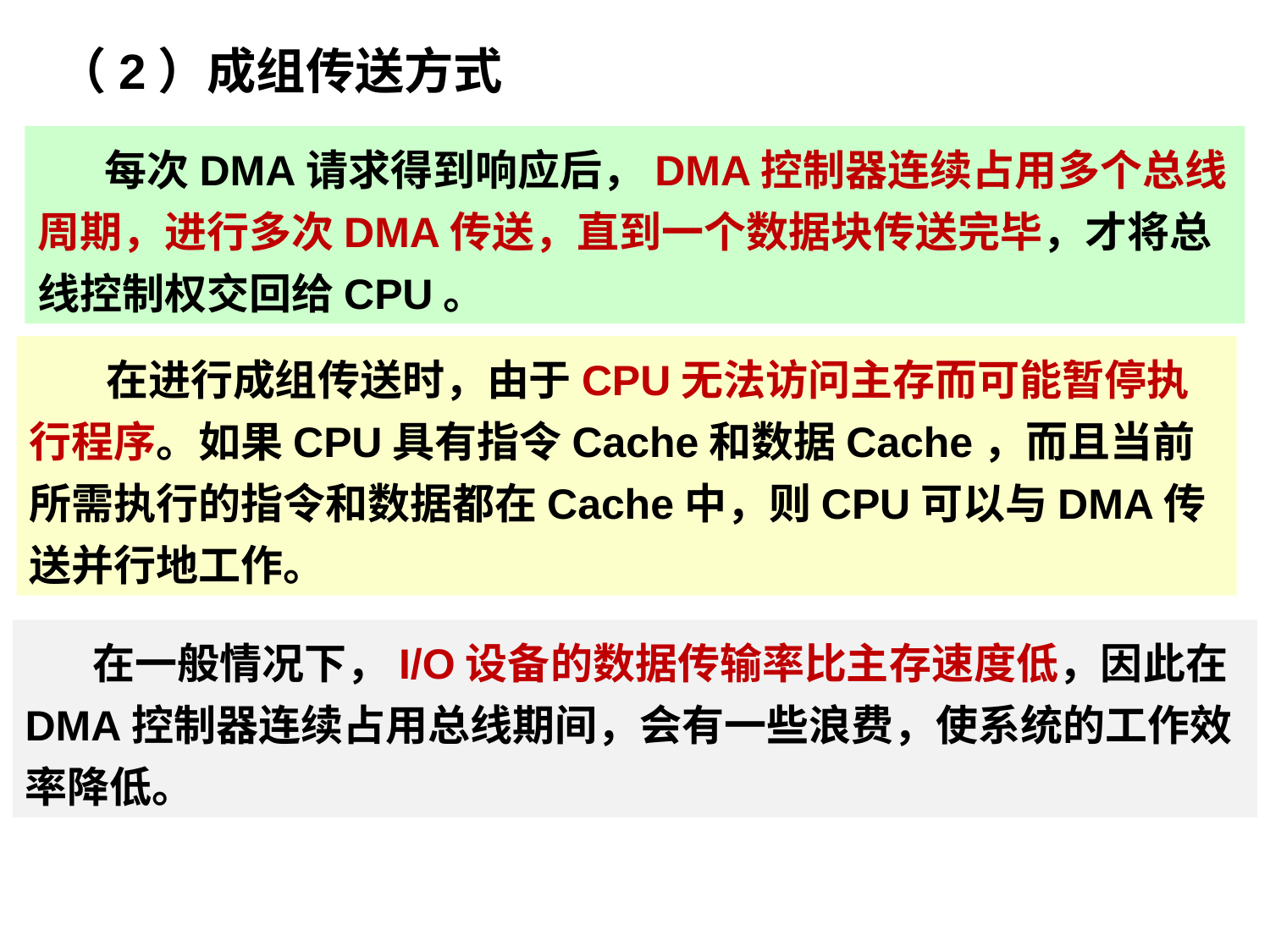

（2）成组传送方式
      每次DMA请求得到响应后，DMA控制器连续占用多个总线周期，进行多次DMA传送，直到一个数据块传送完毕，才将总线控制权交回给CPU。
       在进行成组传送时，由于CPU无法访问主存而可能暂停执行程序。如果CPU具有指令Cache和数据Cache，而且当前所需执行的指令和数据都在Cache中，则CPU可以与DMA传送并行地工作。
      在一般情况下，I/O设备的数据传输率比主存速度低，因此在DMA控制器连续占用总线期间，会有一些浪费，使系统的工作效率降低。
108